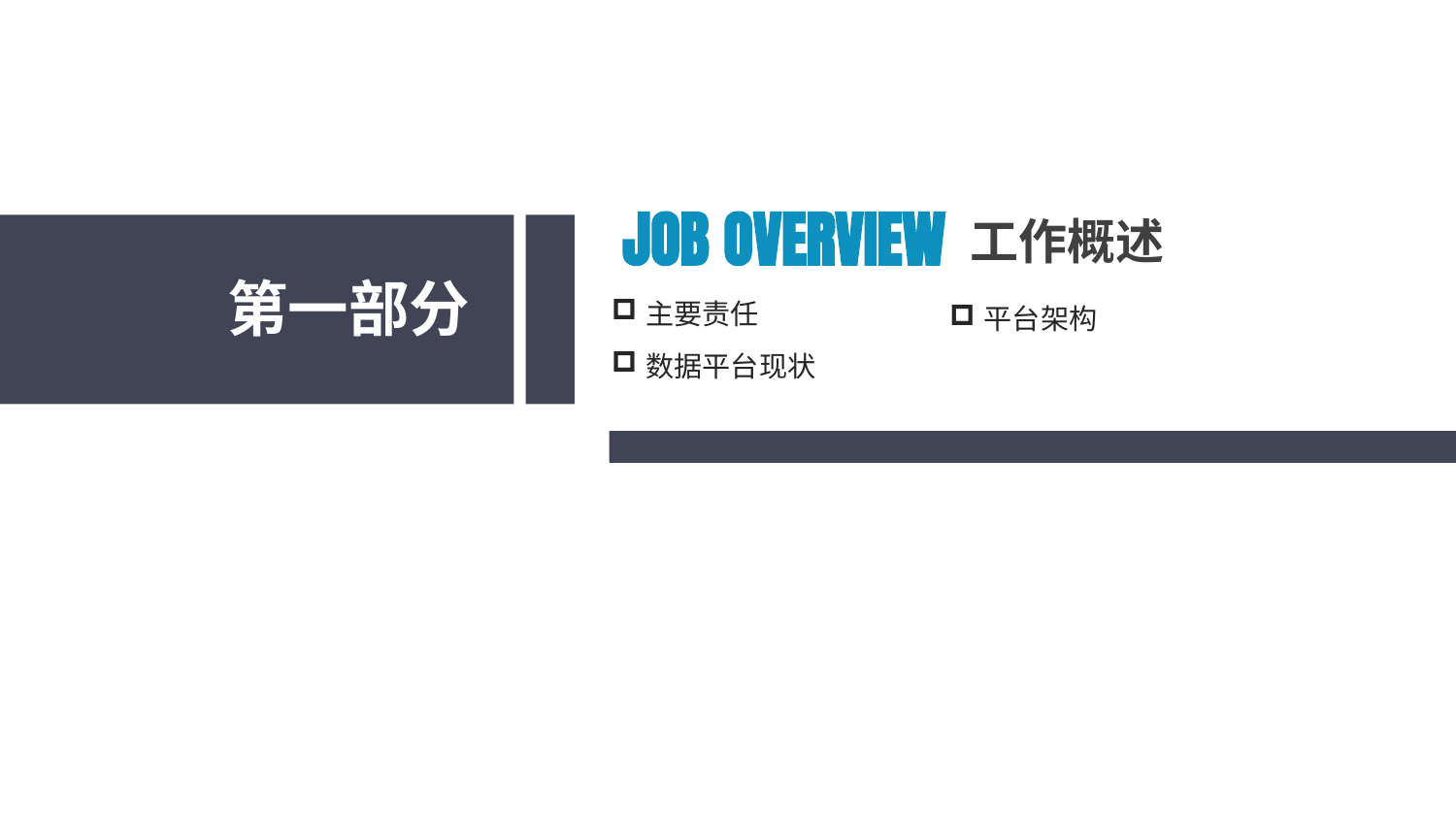

JOB OVERVIEW
工作概述

第一部分
主要责任
平台架构
数据平台现状